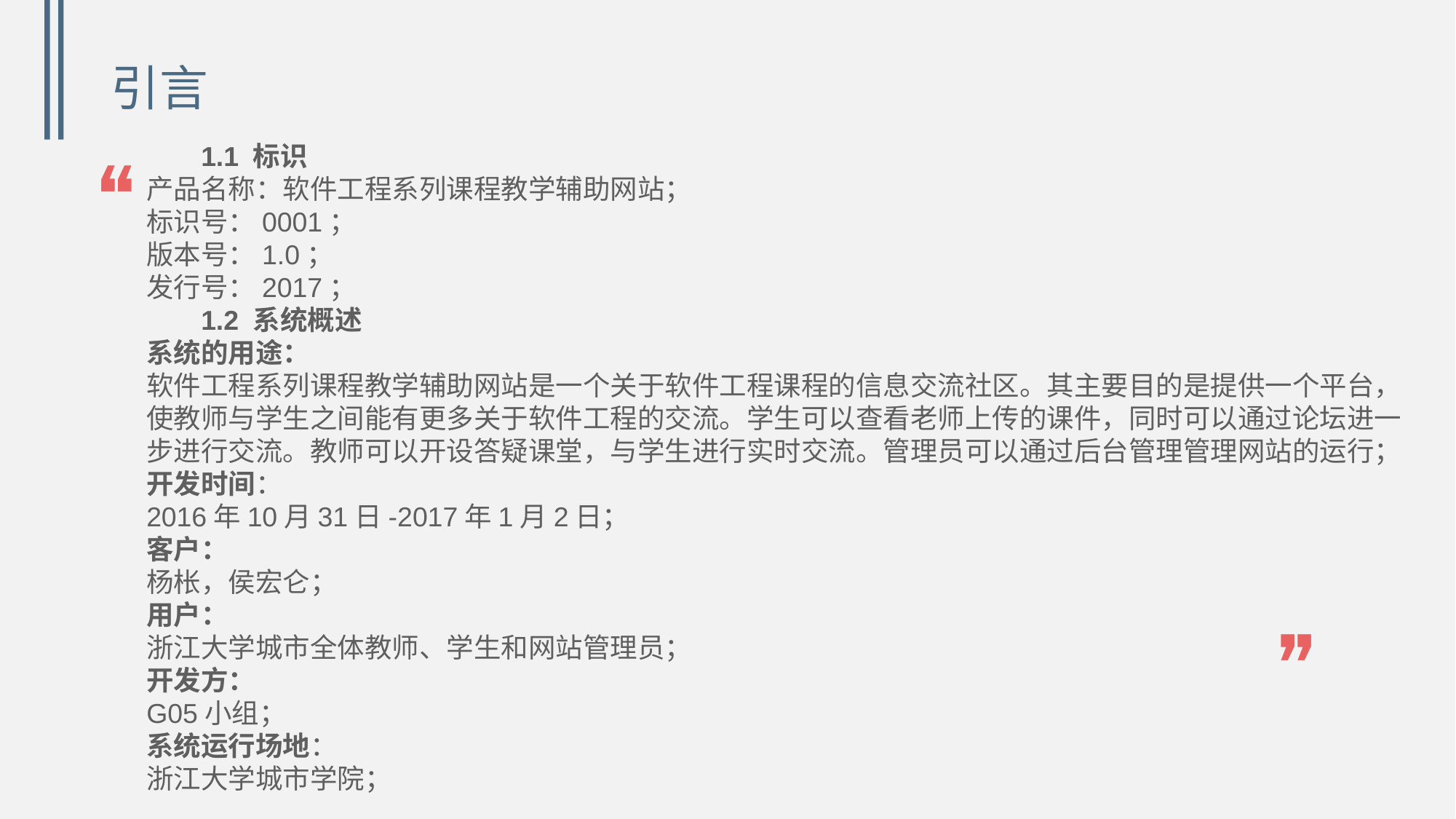

# 引言
1.1 标识
产品名称：软件工程系列课程教学辅助网站；
标识号：0001；
版本号：1.0；
发行号：2017；
1.2 系统概述
系统的用途：
软件工程系列课程教学辅助网站是一个关于软件工程课程的信息交流社区。其主要目的是提供一个平台，使教师与学生之间能有更多关于软件工程的交流。学生可以查看老师上传的课件，同时可以通过论坛进一步进行交流。教师可以开设答疑课堂，与学生进行实时交流。管理员可以通过后台管理管理网站的运行；
开发时间：
2016年10月31日-2017年1月2日；
客户：
杨枨，侯宏仑；
用户：
浙江大学城市全体教师、学生和网站管理员；
开发方：
G05小组；
系统运行场地：
浙江大学城市学院；

“
”